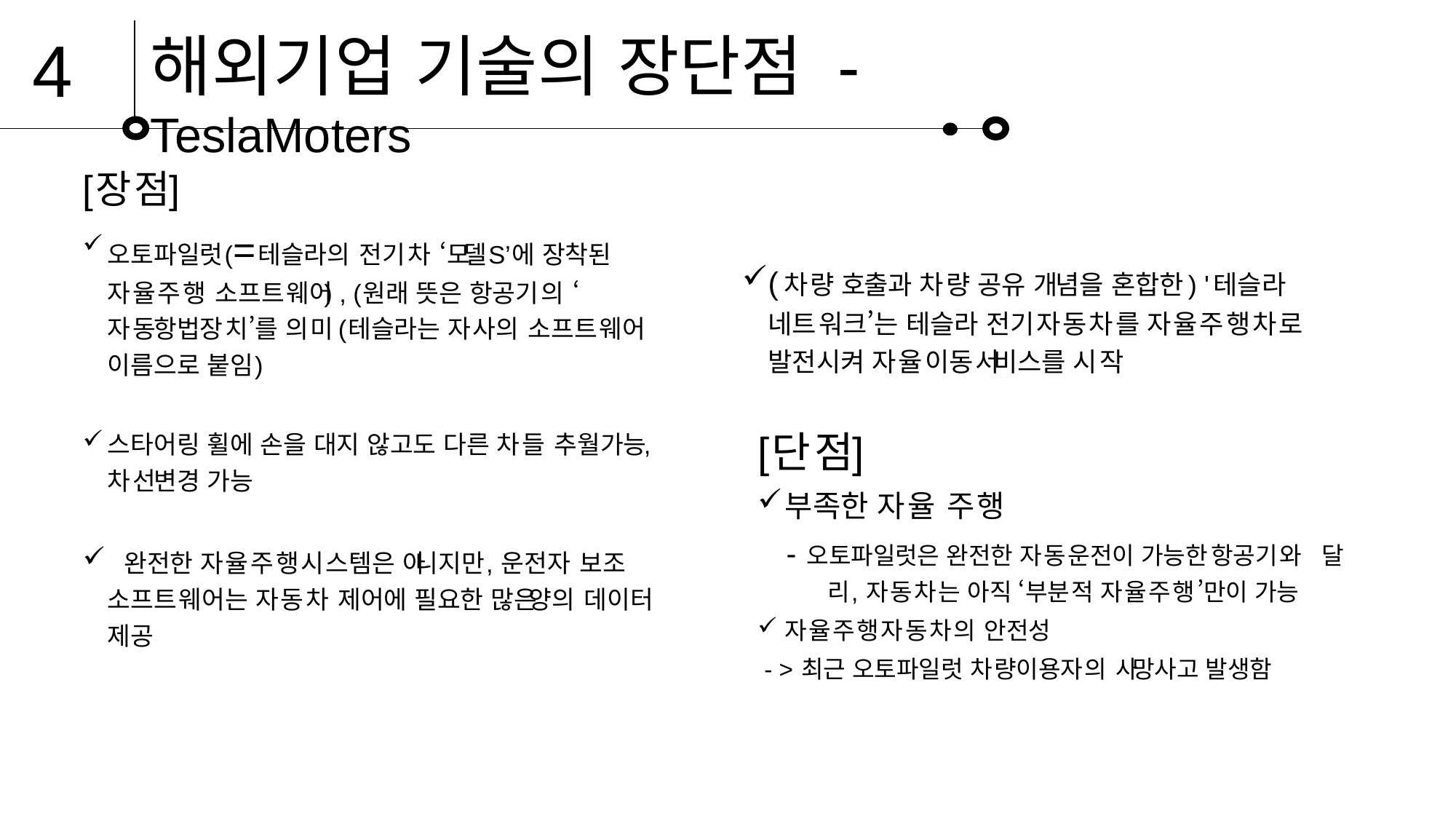

4
해외기업 기술의 장단점 -TeslaMoters

[장점]
오토파일럿(=테슬라의 전기차 ‘모델S’에 장착된 자율주행 소프트웨어) , (원래 뜻은 항공기의 ‘자동항법장치’를 의미 (테슬라는 자사의 소프트웨어 이름으로 붙임)

스타어링 휠에 손을 대지 않고도 다른 차들 추월가능, 차선변경 가능

  완전한 자율주행시스템은 아니지만, 운전자 보조 소프트웨어는 자동차 제어에 필요한 많은양의 데이터 제공
(차량 호출과 차량 공유 개념을 혼합한) '테슬라 네트워크’는 테슬라 전기자동차를 자율주행차로 발전시켜 자율이동서비스를 시작
[단점]
부족한 자율 주행
  - 오토파일럿은 완전한 자동운전이 가능한 항공기와   달리, 자동차는 아직 ‘부분적 자율주행’만이 가능
자율주행자동차의 안전성
 - > 최근 오토파일럿 차량이용자의 사망사고 발생함